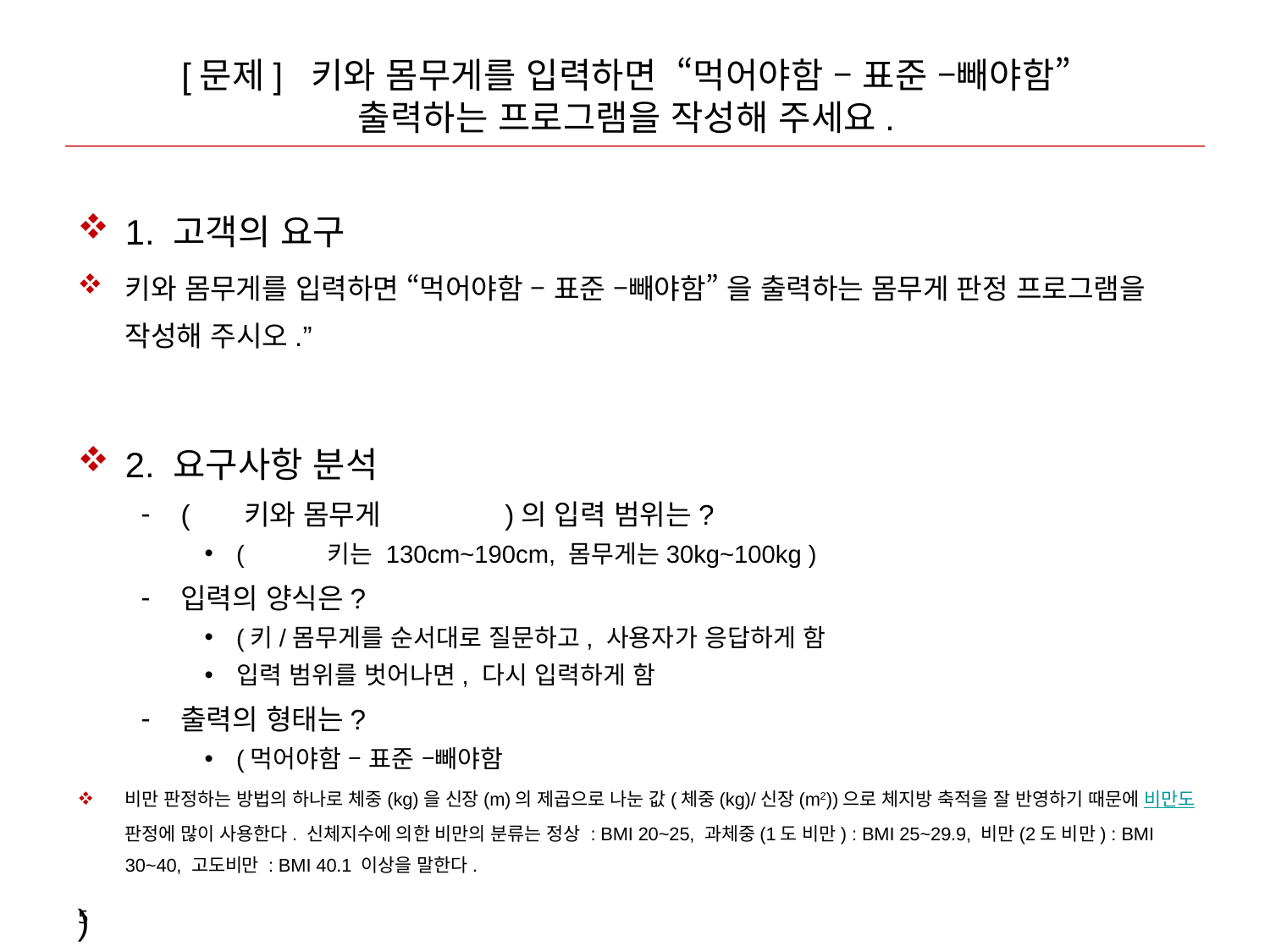

# [문제]  키와 몸무게를 입력하면  “먹어야함 – 표준 –빼야함” 출력하는 프로그램을 작성해 주세요.
1. 고객의 요구
키와 몸무게를 입력하면 “먹어야함 – 표준 –빼야함” 을 출력하는 몸무게 판정 프로그램을 작성해 주시오.”

2. 요구사항 분석
(      키와 몸무게               )의 입력 범위는?
(           키는 130cm~190cm, 몸무게는30kg~100kg )
입력의 양식은?
(키/몸무게를 순서대로 질문하고, 사용자가 응답하게 함
입력 범위를 벗어나면, 다시 입력하게 함
출력의 형태는?
(먹어야함 – 표준 –빼야함
비만 판정하는 방법의 하나로 체중(kg)을 신장(m)의 제곱으로 나눈 값(체중(kg)/신장(m2))으로 체지방 축적을 잘 반영하기 때문에 비만도 판정에 많이 사용한다. 신체지수에 의한 비만의 분류는 정상 : BMI 20~25, 과체중(1도 비만) : BMI 25~29.9, 비만(2도 비만) : BMI 30~40, 고도비만 : BMI 40.1 이상을 말한다.
)
5